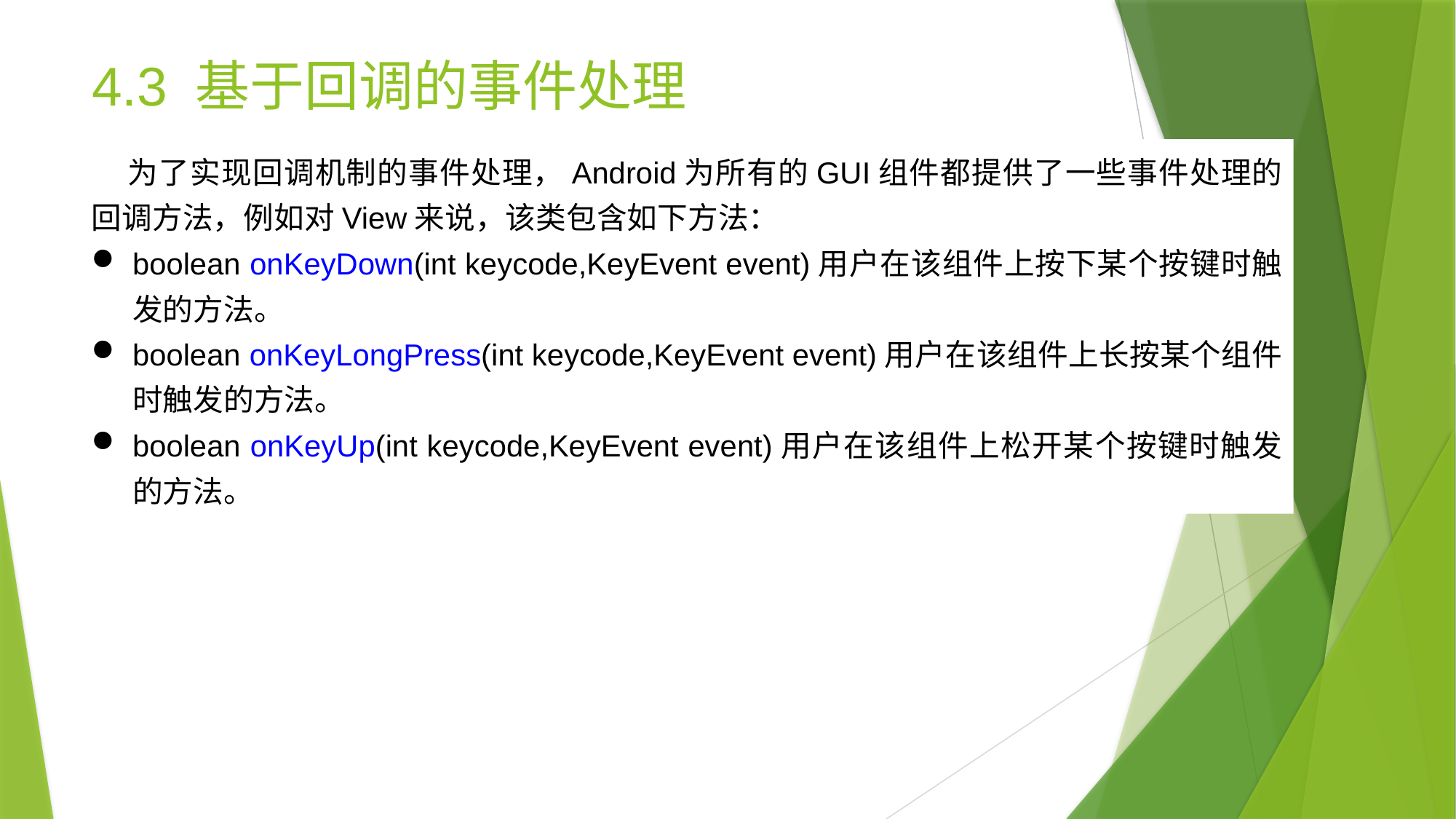

# 4.3 基于回调的事件处理
为了实现回调机制的事件处理，Android为所有的GUI组件都提供了一些事件处理的回调方法，例如对View来说，该类包含如下方法：
boolean onKeyDown(int keycode,KeyEvent event)用户在该组件上按下某个按键时触发的方法。
boolean onKeyLongPress(int keycode,KeyEvent event)用户在该组件上长按某个组件时触发的方法。
boolean onKeyUp(int keycode,KeyEvent event)用户在该组件上松开某个按键时触发的方法。